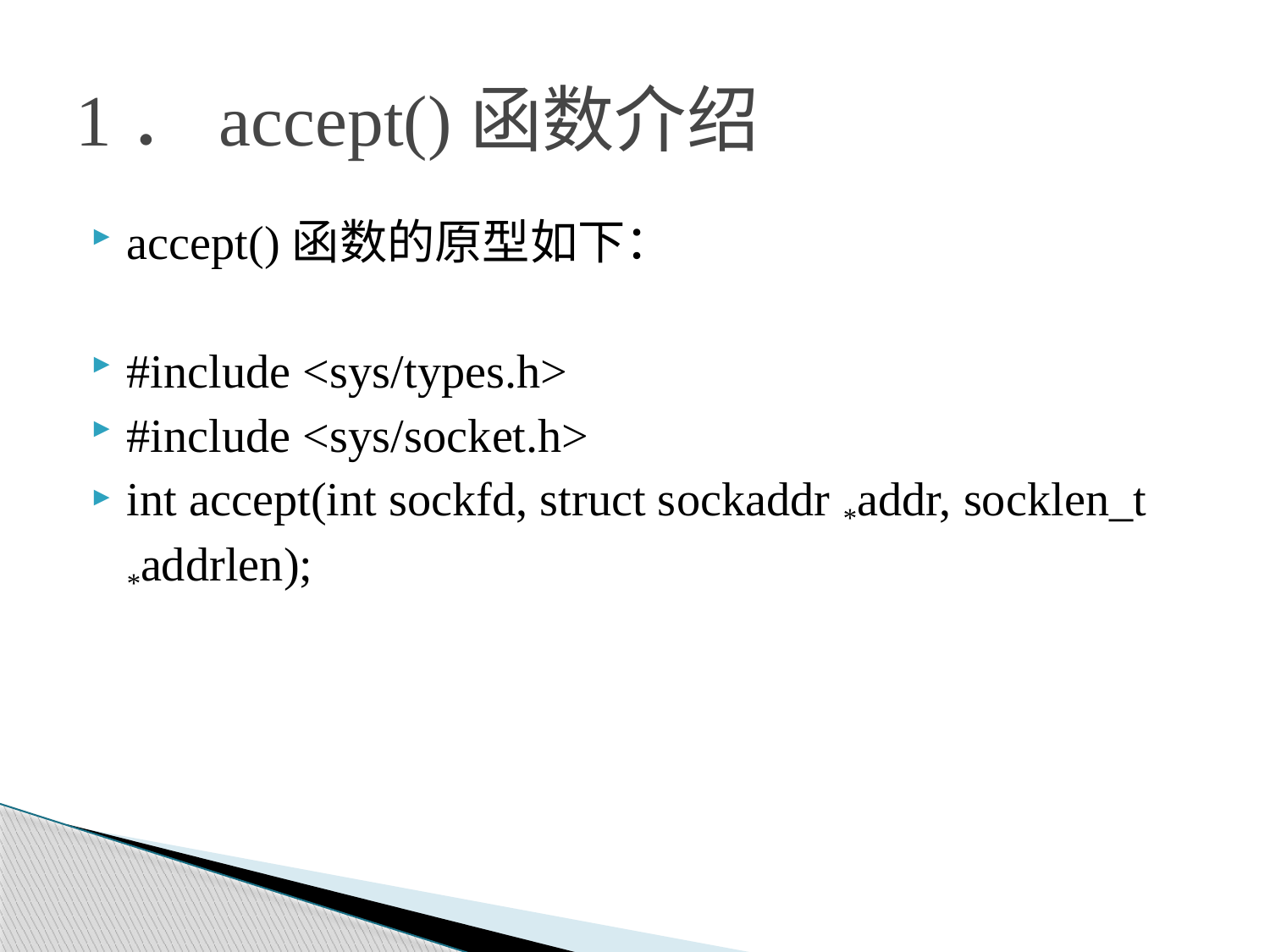

# 1．accept()函数介绍
accept()函数的原型如下：

#include <sys/types.h>
#include <sys/socket.h>
int accept(int sockfd, struct sockaddr *addr, socklen_t *addrlen);